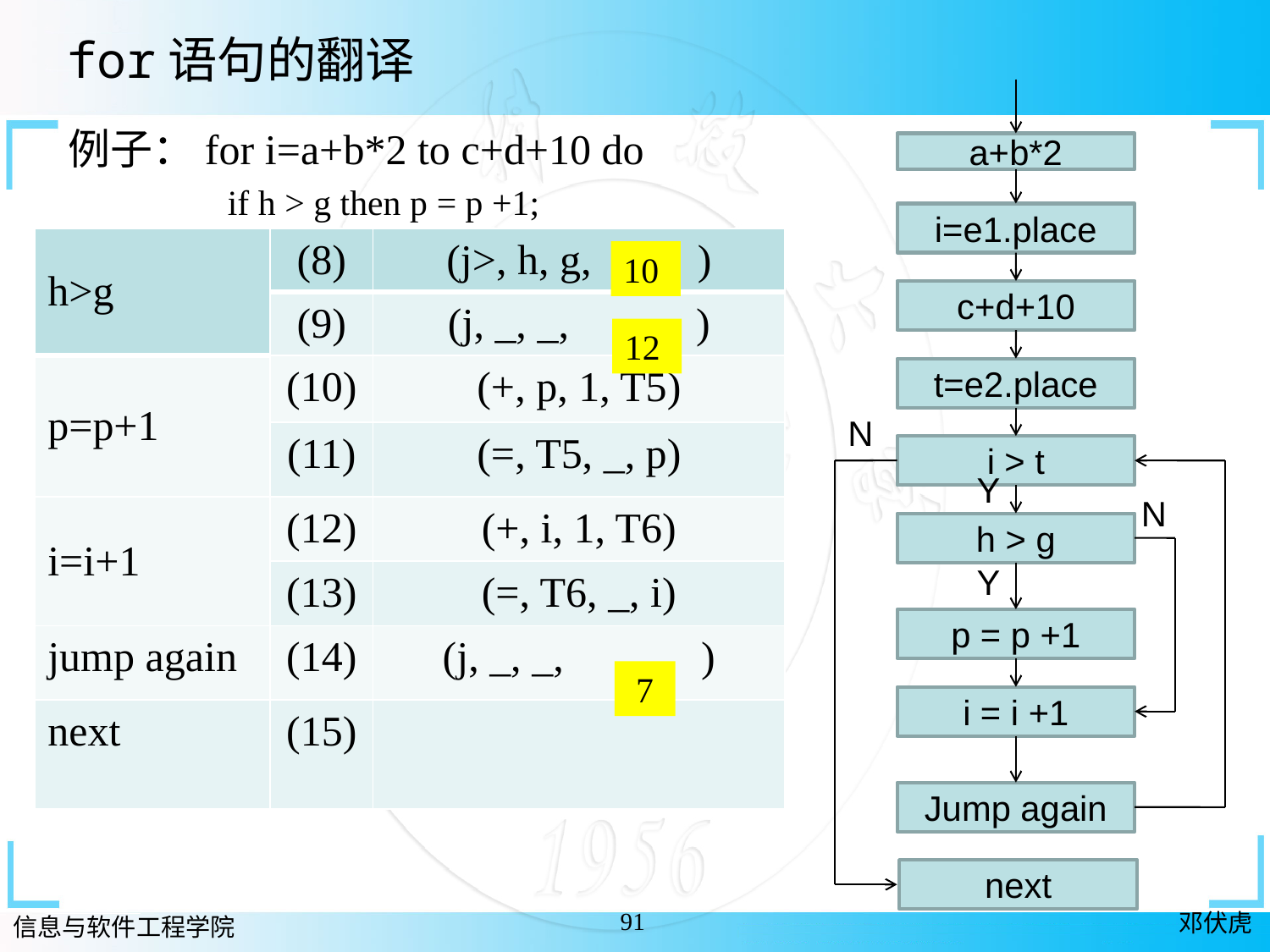

for语句的翻译
例子：for i=a+b*2 to c+d+10 do
                  if h > g then p = p +1;

a+b*2
i=e1.place
| h>g | (8) | (j>, h, g, ) |
| --- | --- | --- |
|  | (9) | (j, \_, \_, ) |
| p=p+1 | (10) | (+, p, 1, T5) |
|  | (11) | (=, T5, \_, p) |
| i=i+1 | (12) | (+, i, 1, T6) |
|  | (13) | (=, T6, \_, i) |
| jump again | (14) | (j, \_, \_, ) |
| next | (15) |  |
10
c+d+10
12
t=e2.place
N
i > t
Y
N
h > g
Y
p = p +1
 7
i = i +1
Jump again
next
91
邓伏虎
信息与软件工程学院